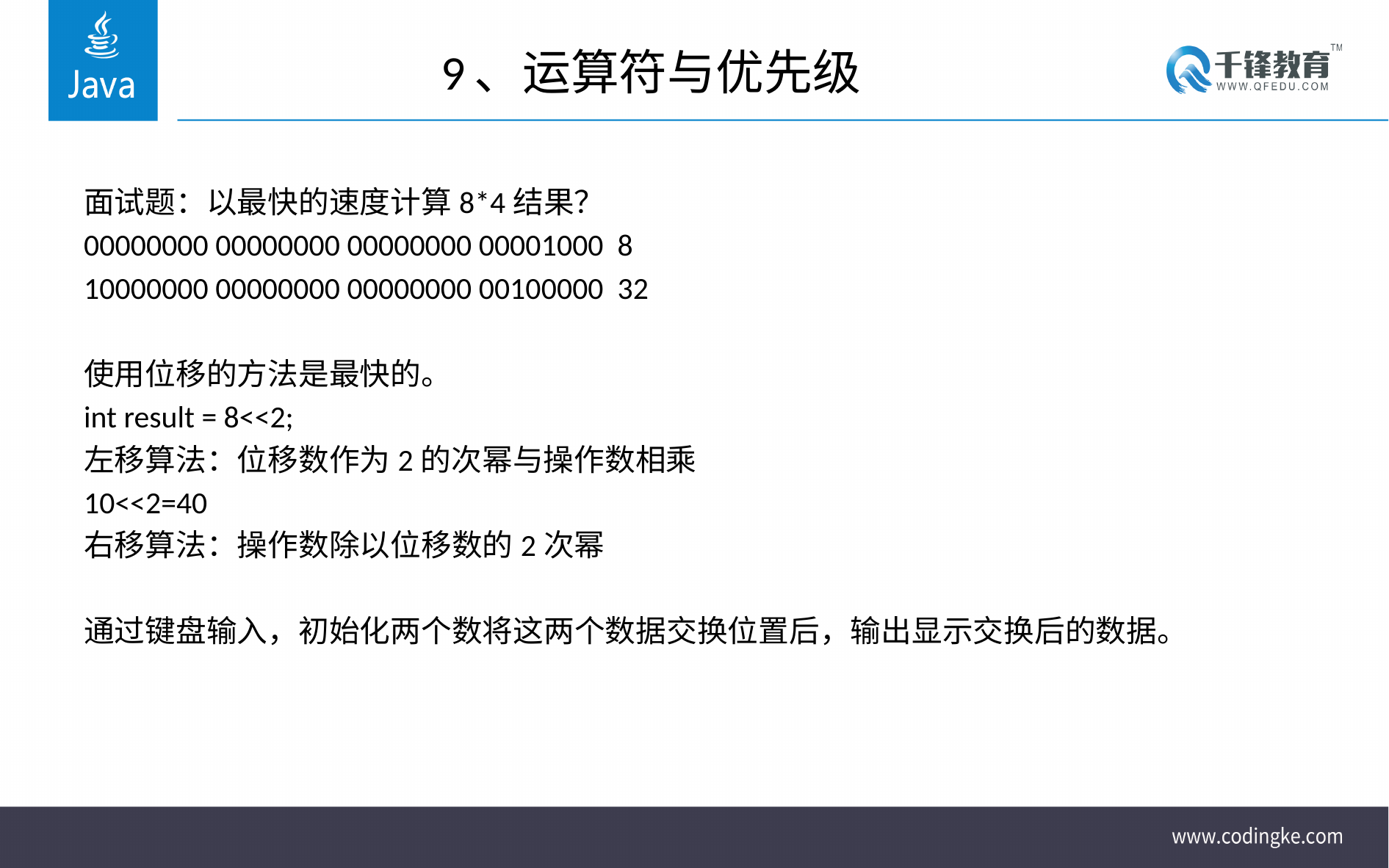

# 9、运算符与优先级
面试题：以最快的速度计算8*4结果？
00000000 00000000 00000000 00001000  8
10000000 00000000 00000000 00100000  32

使用位移的方法是最快的。
int result = 8<<2;
左移算法：位移数作为2的次幂与操作数相乘
10<<2=40
右移算法：操作数除以位移数的2次幂

通过键盘输入，初始化两个数将这两个数据交换位置后，输出显示交换后的数据。